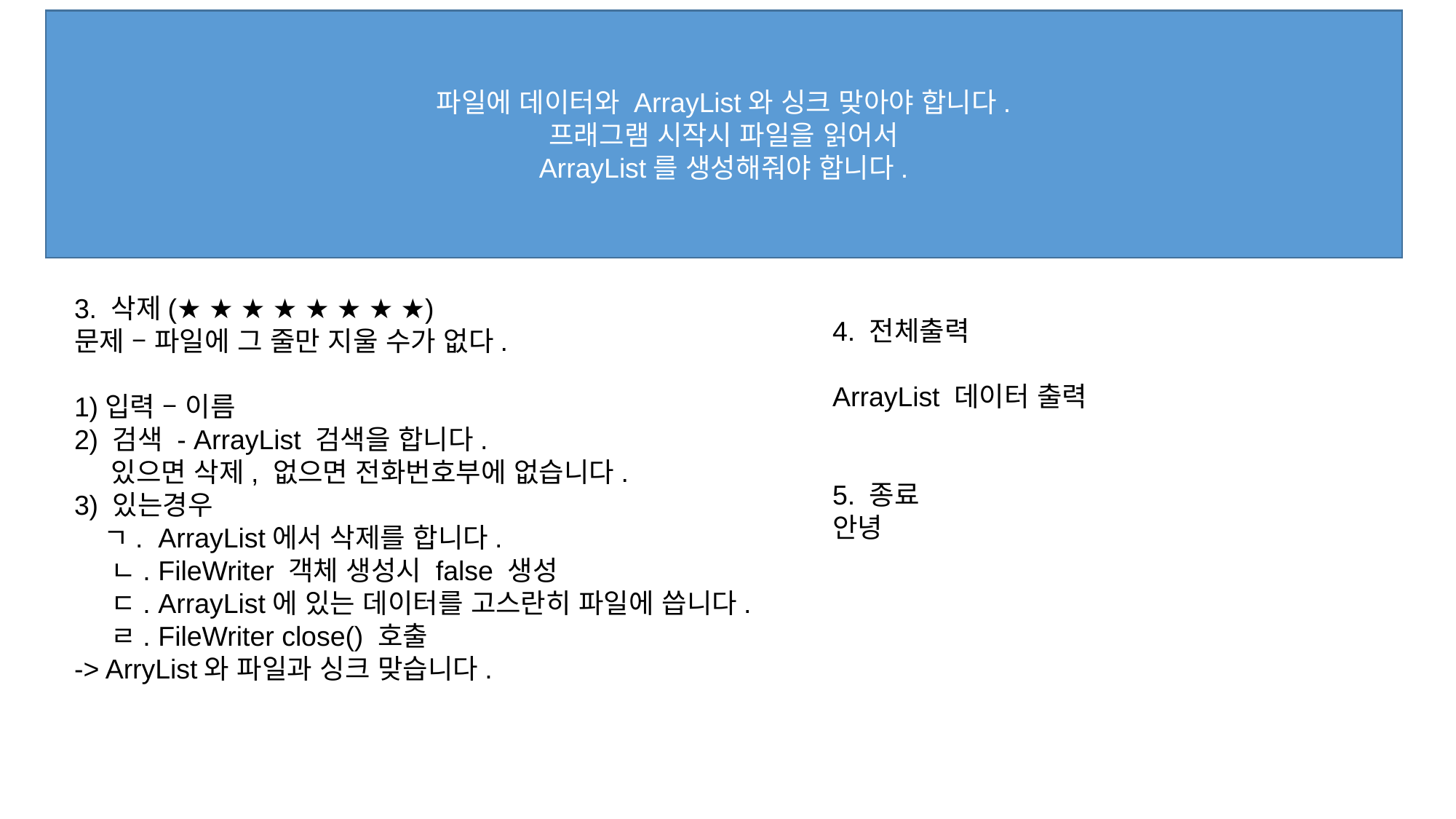

파일에 데이터와 ArrayList와 싱크 맞아야 합니다.
프래그램 시작시 파일을 읽어서
ArrayList를 생성해줘야 합니다.
3. 삭제(★ ★ ★ ★ ★ ★ ★ ★)
문제 – 파일에 그 줄만 지울 수가 없다.

1)입력 – 이름
2) 검색 - ArrayList 검색을 합니다.
    있으면 삭제, 없으면 전화번호부에 없습니다.
3) 있는경우
   ㄱ.  ArrayList에서 삭제를 합니다.
    ㄴ. FileWriter 객체 생성시 false 생성
    ㄷ. ArrayList에 있는 데이터를 고스란히 파일에 씁니다.
    ㄹ. FileWriter close() 호출
-> ArryList와 파일과 싱크 맞습니다.
4. 전체출력

ArrayList 데이터 출력

5. 종료
안녕